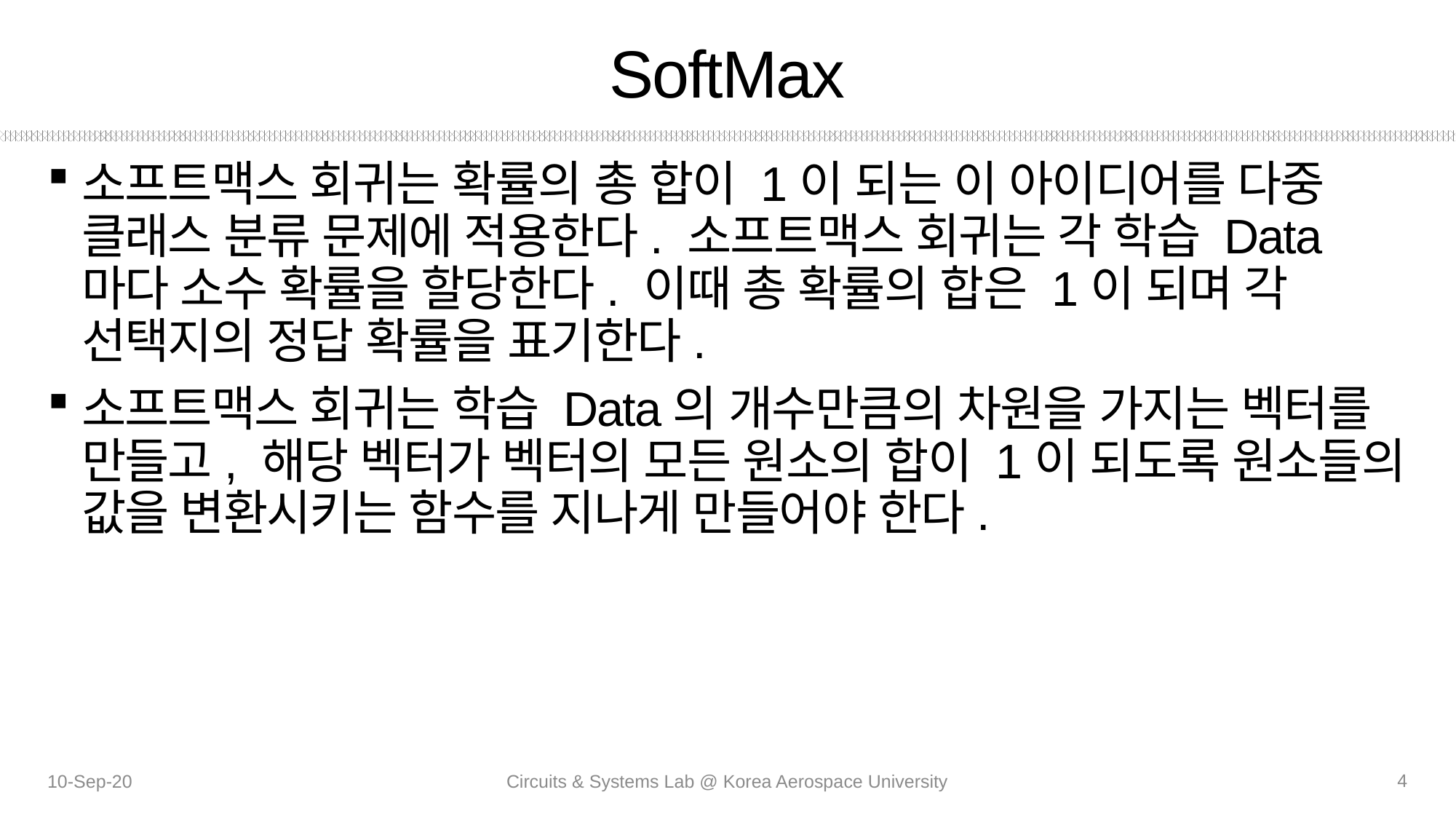

# SoftMax
소프트맥스 회귀는 확률의 총 합이 1이 되는 이 아이디어를 다중 클래스 분류 문제에 적용한다. 소프트맥스 회귀는 각 학습 Data마다 소수 확률을 할당한다. 이때 총 확률의 합은 1이 되며 각 선택지의 정답 확률을 표기한다.
소프트맥스 회귀는 학습 Data의 개수만큼의 차원을 가지는 벡터를 만들고, 해당 벡터가 벡터의 모든 원소의 합이 1이 되도록 원소들의 값을 변환시키는 함수를 지나게 만들어야 한다.
4
10-Sep-20
Circuits & Systems Lab @ Korea Aerospace University